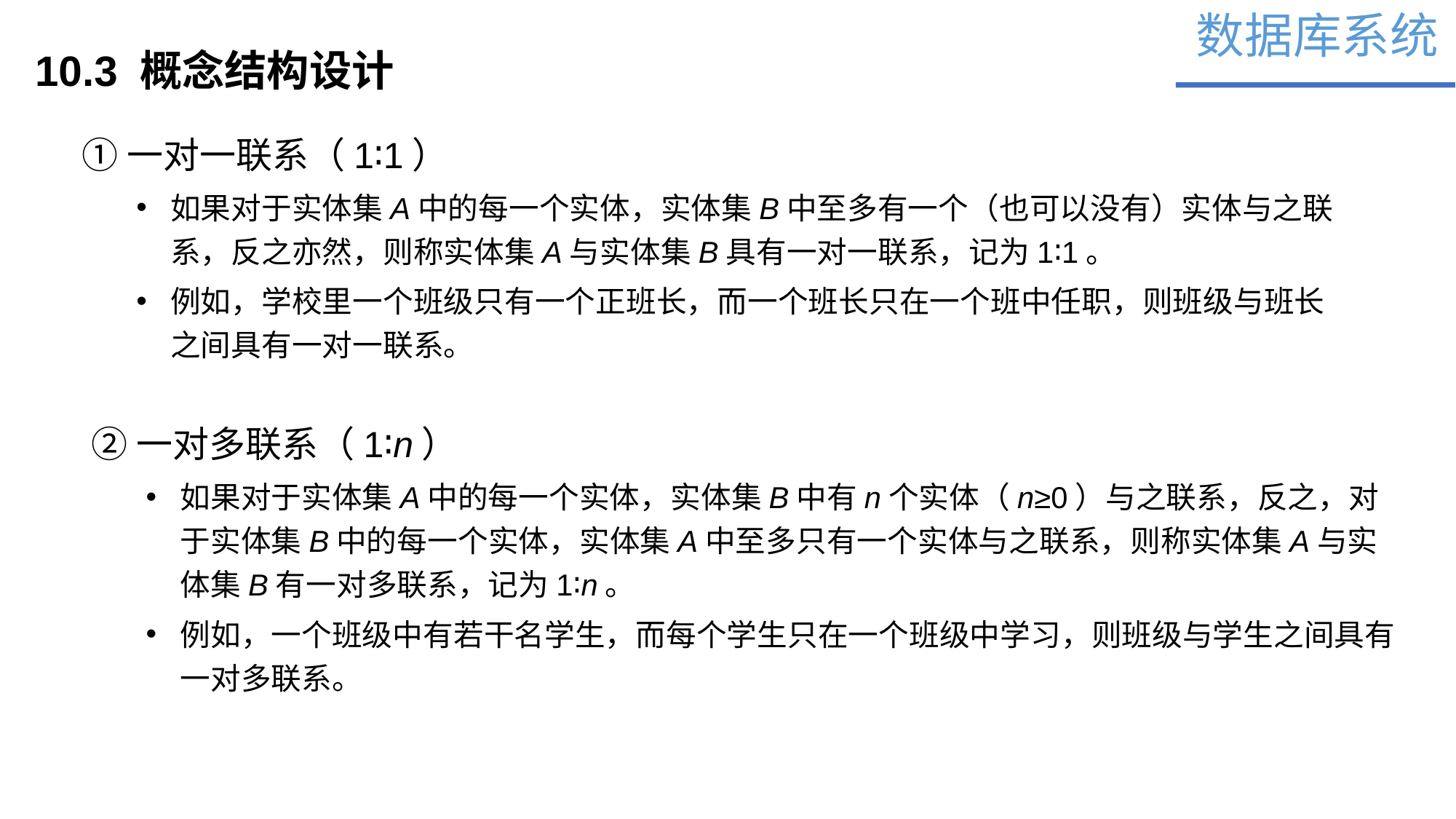

数据库系统
10.3 概念结构设计

①一对一联系（1∶1）
如果对于实体集A中的每一个实体，实体集B中至多有一个（也可以没有）实体与之联系，反之亦然，则称实体集A与实体集B具有一对一联系，记为1∶1。
例如，学校里一个班级只有一个正班长，而一个班长只在一个班中任职，则班级与班长之间具有一对一联系。

②一对多联系（1∶n）
如果对于实体集A中的每一个实体，实体集B中有n个实体（n≥0）与之联系，反之，对于实体集B中的每一个实体，实体集A中至多只有一个实体与之联系，则称实体集A与实体集B有一对多联系，记为1∶n。
例如，一个班级中有若干名学生，而每个学生只在一个班级中学习，则班级与学生之间具有一对多联系。